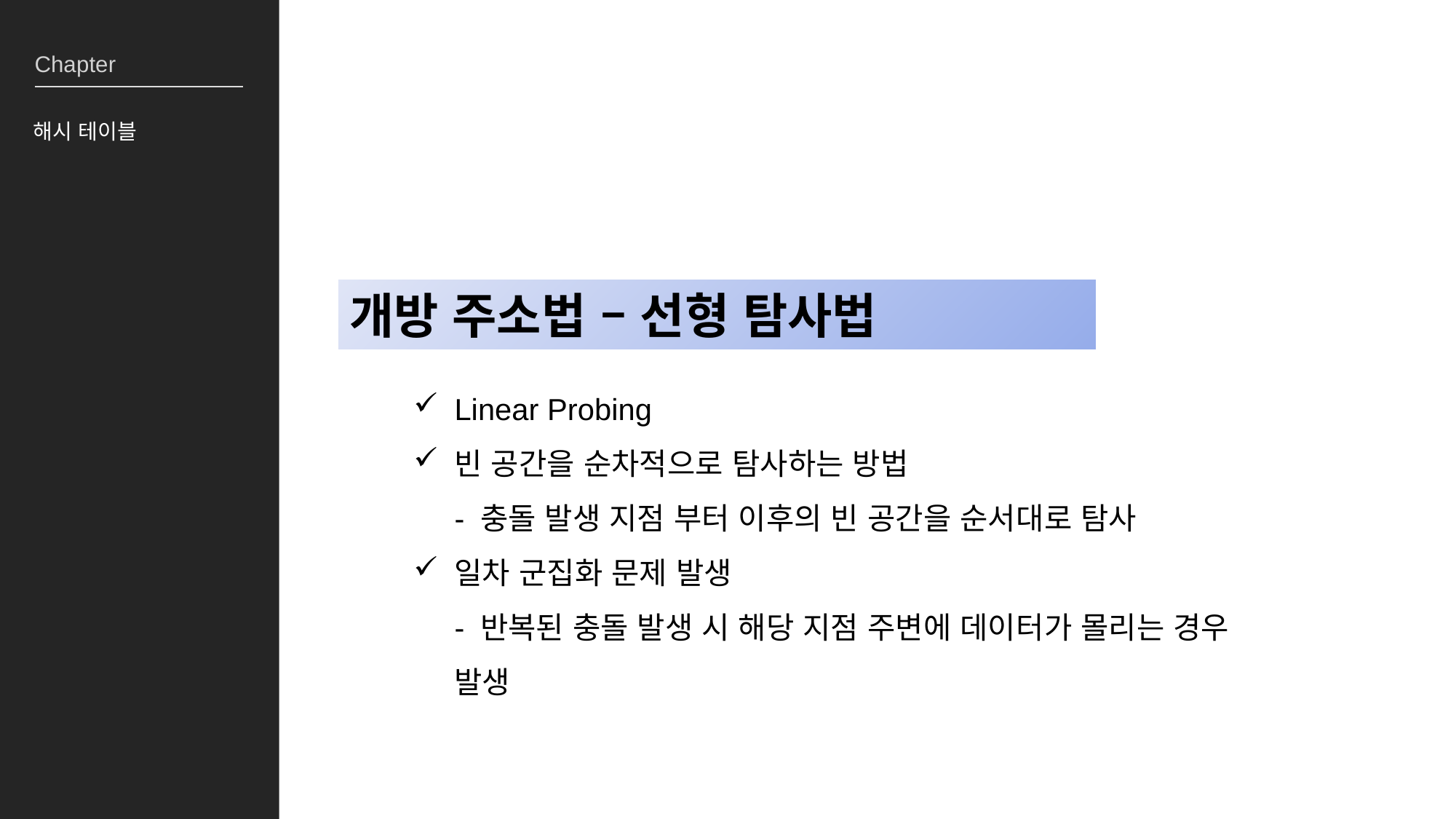

해시 테이블
개방 주소법 – 선형 탐사법
Linear Probing
빈 공간을 순차적으로 탐사하는 방법
- 충돌 발생 지점 부터 이후의 빈 공간을 순서대로 탐사
일차 군집화 문제 발생
- 반복된 충돌 발생 시 해당 지점 주변에 데이터가 몰리는 경우 발생